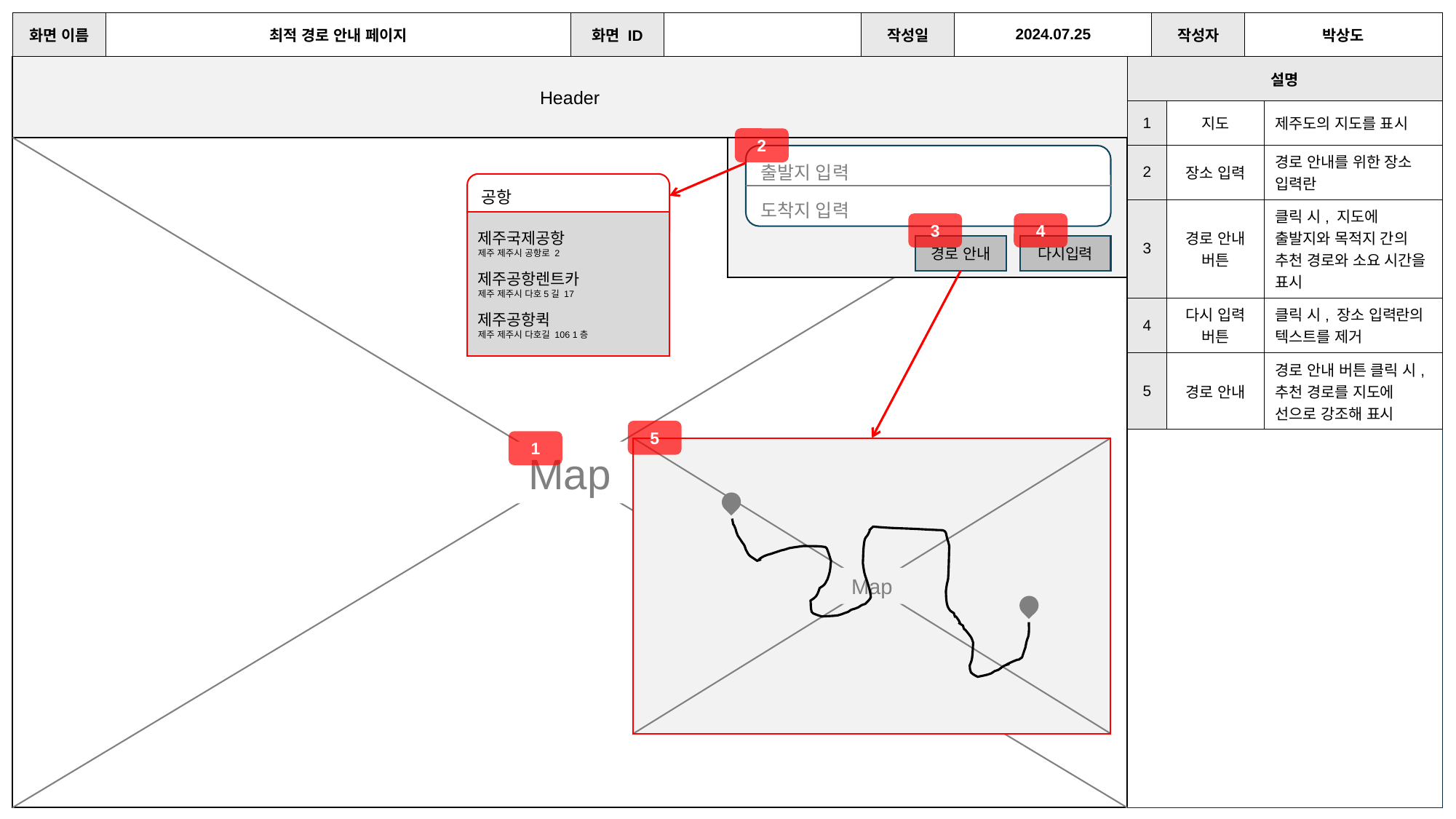

| 화면 이름 | 최적 경로 안내 페이지 | 화면 ID |  | 작성일 | 2024.07.25 | 작성자 | 박상도 |
| --- | --- | --- | --- | --- | --- | --- | --- |

Header
| 설명 |  |  |
| --- | --- | --- |
| 1 | 지도 | 제주도의 지도를 표시 |
| 2 | 장소 입력 | 경로 안내를 위한 장소 입력란 |
| 3 | 경로 안내 버튼 | 클릭 시, 지도에 출발지와 목적지 간의 추천 경로와 소요 시간을 표시 |
| 4 | 다시 입력 버튼 | 클릭 시, 장소 입력란의 텍스트를 제거 |
| 5 | 경로 안내 | 경로 안내 버튼 클릭 시, 추천 경로를 지도에 선으로 강조해 표시 |
2

Map

출발지 입력
도착지 입력
공항

제주국제공항
제주 제주시 공항로 2

제주공항렌트카
제주 제주시 다호5길 17

제주공항퀵
제주 제주시 다호길 106 1층
3
4
경로 안내
다시입력
5
1

Map